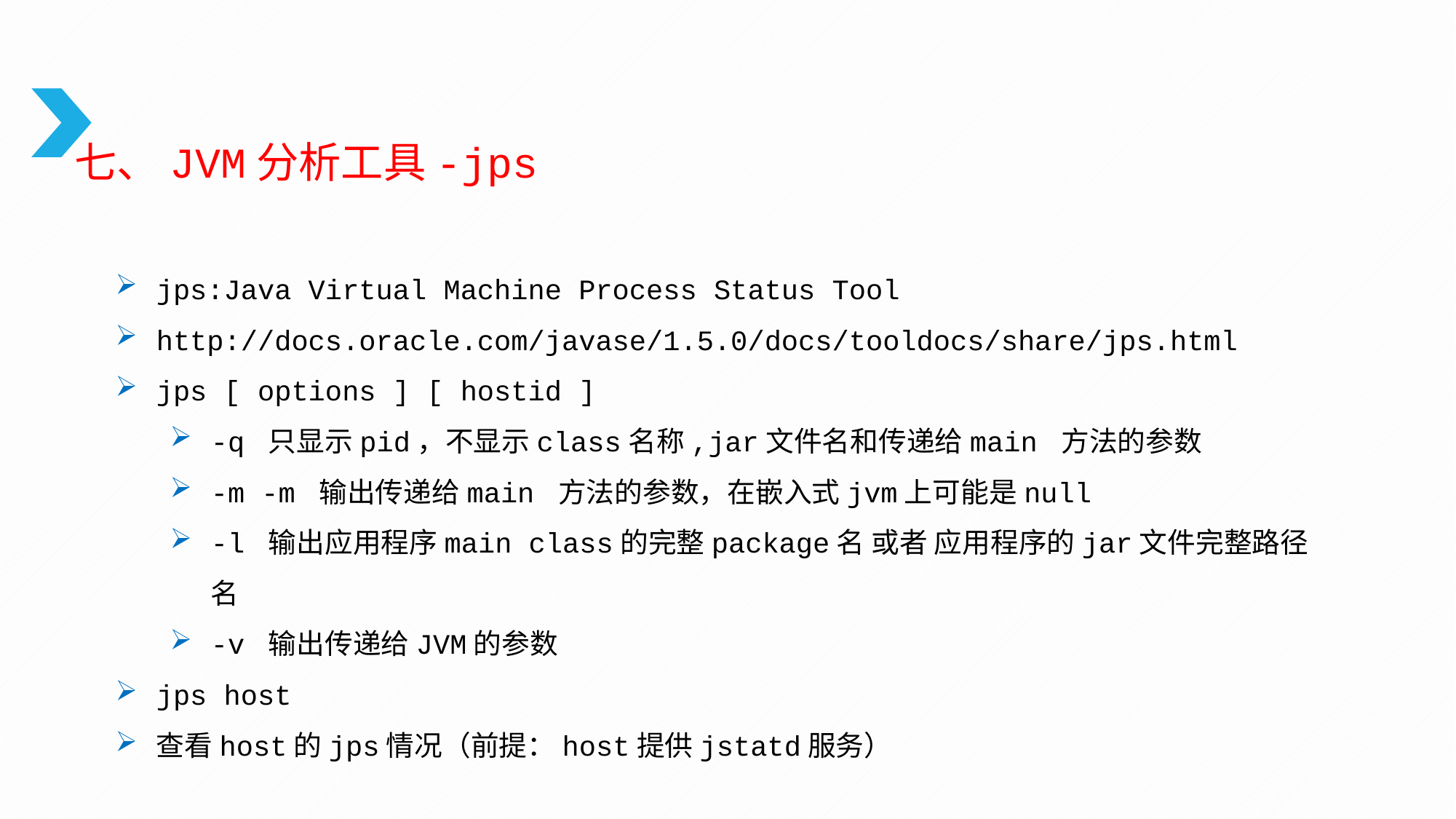

七、JVM分析工具-jps
jps:Java Virtual Machine Process Status Tool
http://docs.oracle.com/javase/1.5.0/docs/tooldocs/share/jps.html
jps [ options ] [ hostid ]
-q 只显示pid，不显示class名称,jar文件名和传递给main 方法的参数
-m -m 输出传递给main 方法的参数，在嵌入式jvm上可能是null
-l 输出应用程序main class的完整package名 或者 应用程序的jar文件完整路径名
-v 输出传递给JVM的参数
jps host
查看host的jps情况（前提：host提供jstatd服务）